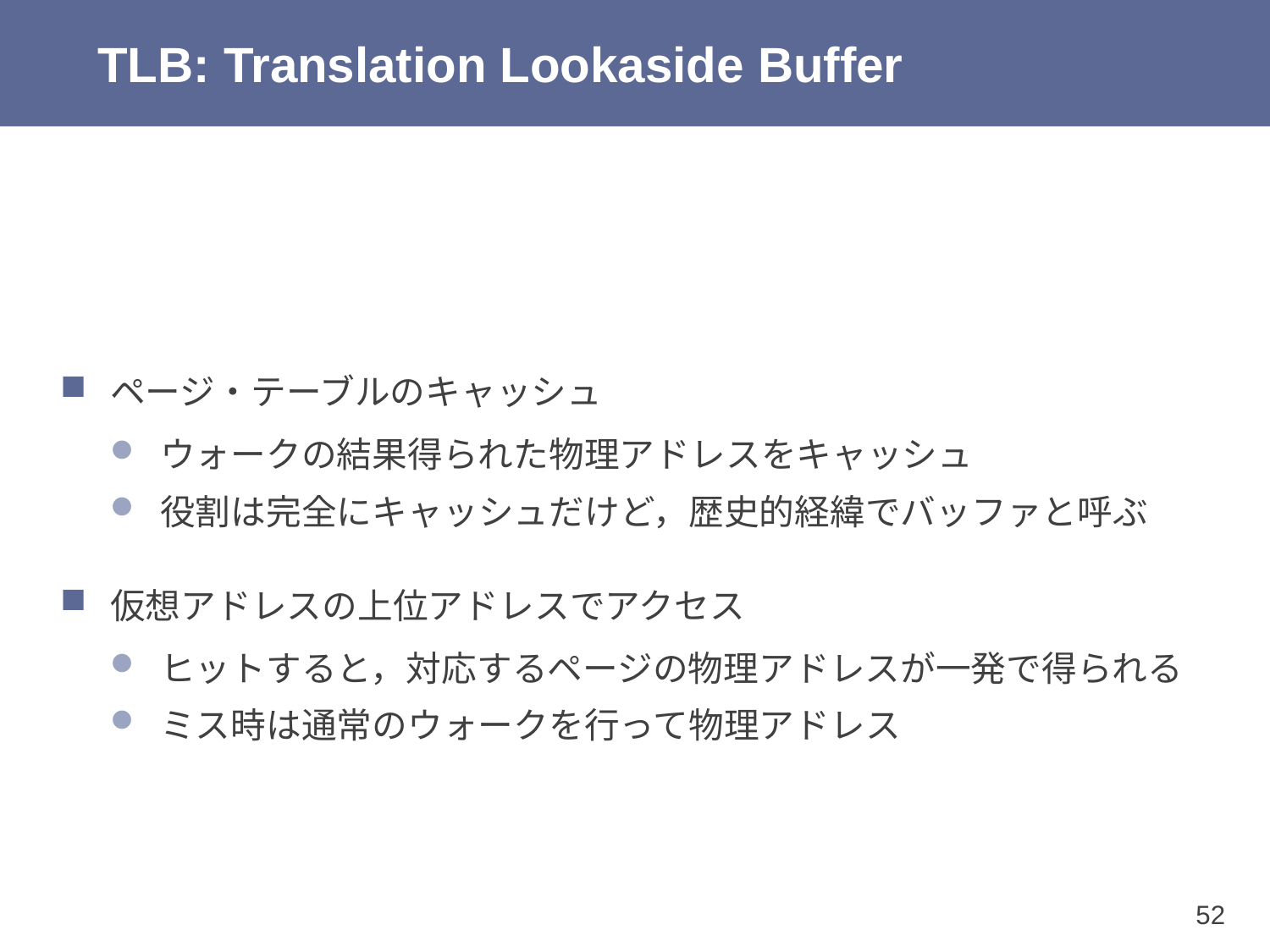

# TLB: Translation Lookaside Buffer

ページ・テーブルのキャッシュ
ウォークの結果得られた物理アドレスをキャッシュ
役割は完全にキャッシュだけど，歴史的経緯でバッファと呼ぶ
仮想アドレスの上位アドレスでアクセス
ヒットすると，対応するページの物理アドレスが一発で得られる
ミス時は通常のウォークを行って物理アドレス